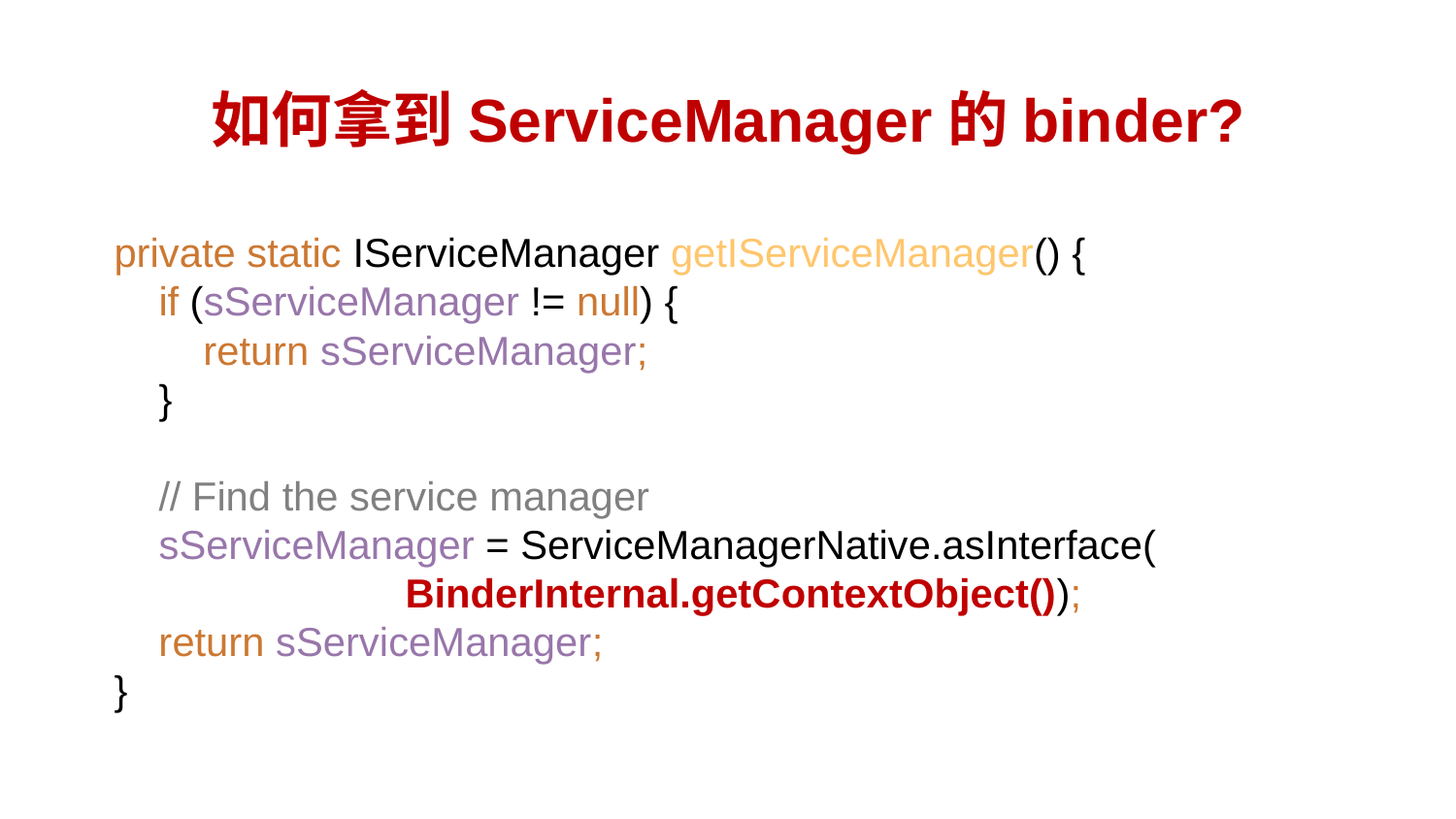

# 如何拿到ServiceManager的binder?
private static IServiceManager getIServiceManager() {
    if (sServiceManager != null) {
        return sServiceManager;
    }
    // Find the service manager
    sServiceManager = ServiceManagerNative.asInterface(
		BinderInternal.getContextObject());
    return sServiceManager;
}